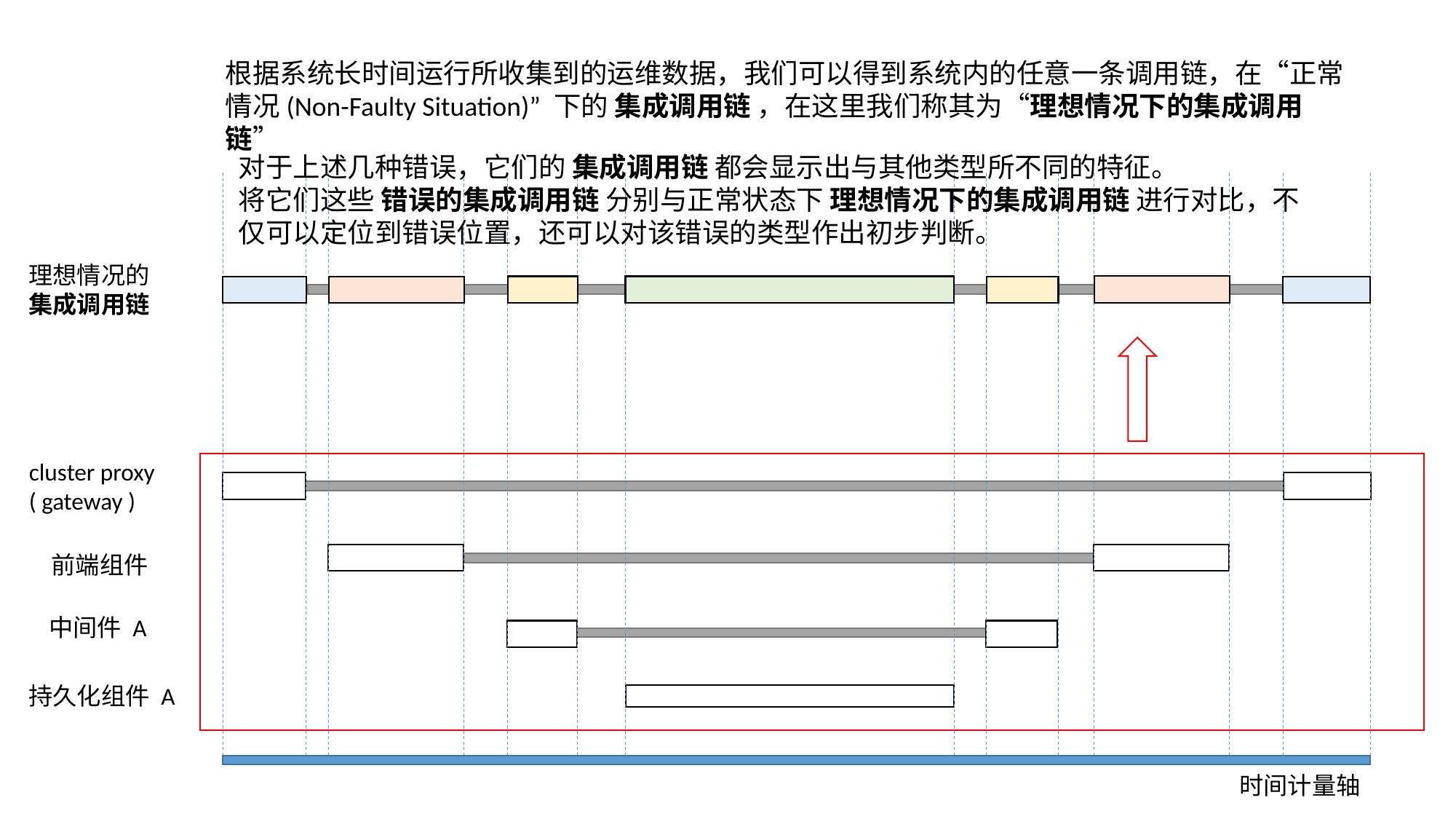

根据系统长时间运行所收集到的运维数据，我们可以得到系统内的任意一条调用链，在“正常情况(Non-Faulty Situation)” 下的 集成调用链 ，在这里我们称其为“理想情况下的集成调用链”
对于上述几种错误，它们的 集成调用链 都会显示出与其他类型所不同的特征。
将它们这些 错误的集成调用链 分别与正常状态下 理想情况下的集成调用链 进行对比，不仅可以定位到错误位置，还可以对该错误的类型作出初步判断。
理想情况的
集成调用链

cluster proxy
( gateway )

前端组件

中间件 A

持久化组件 A

时间计量轴